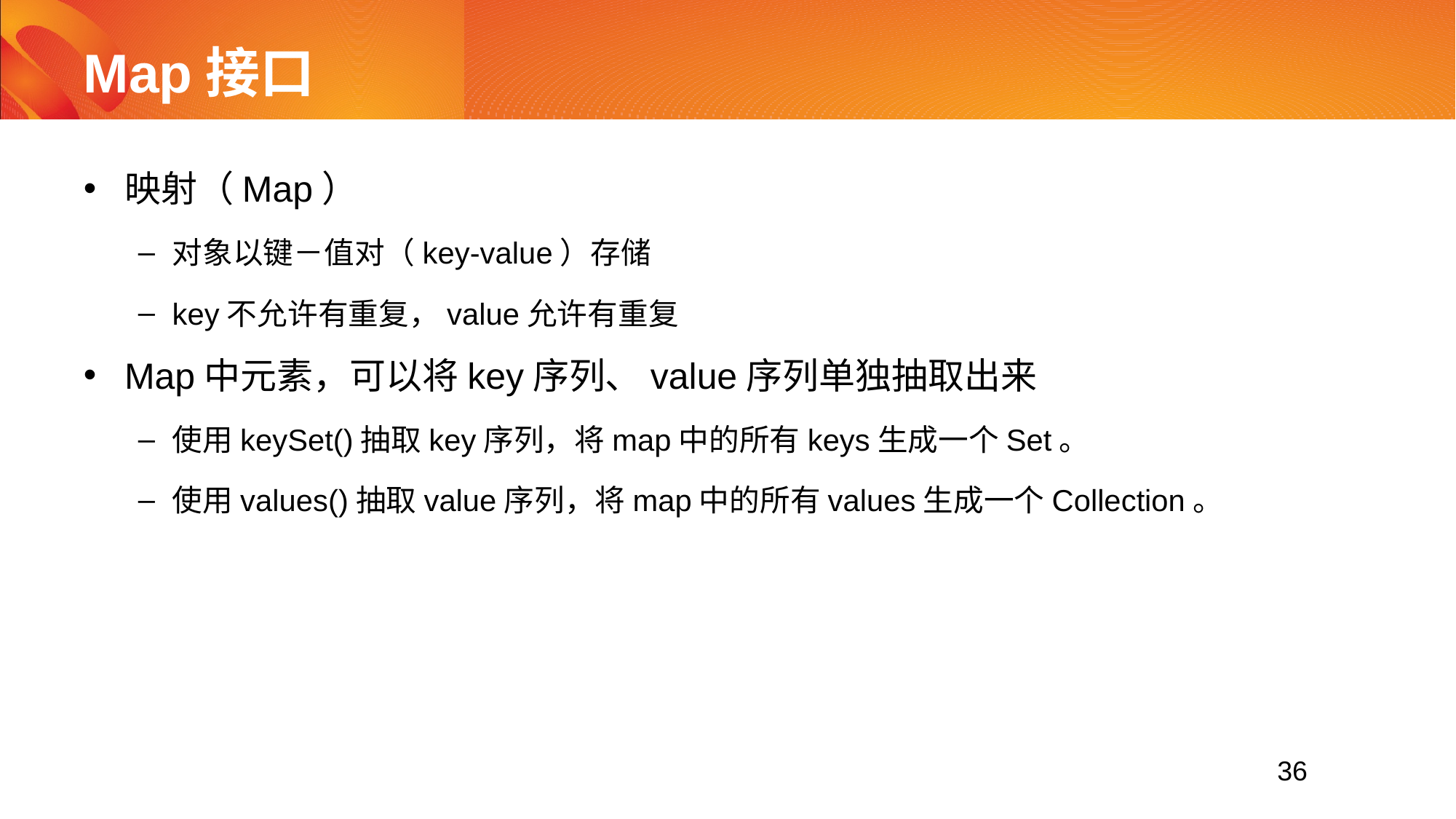

# Map接口
映射（Map）
对象以键－值对（key-value）存储
key不允许有重复，value允许有重复
Map中元素，可以将key序列、value序列单独抽取出来
使用keySet()抽取key序列，将map中的所有keys生成一个Set。
使用values()抽取value序列，将map中的所有values生成一个Collection。